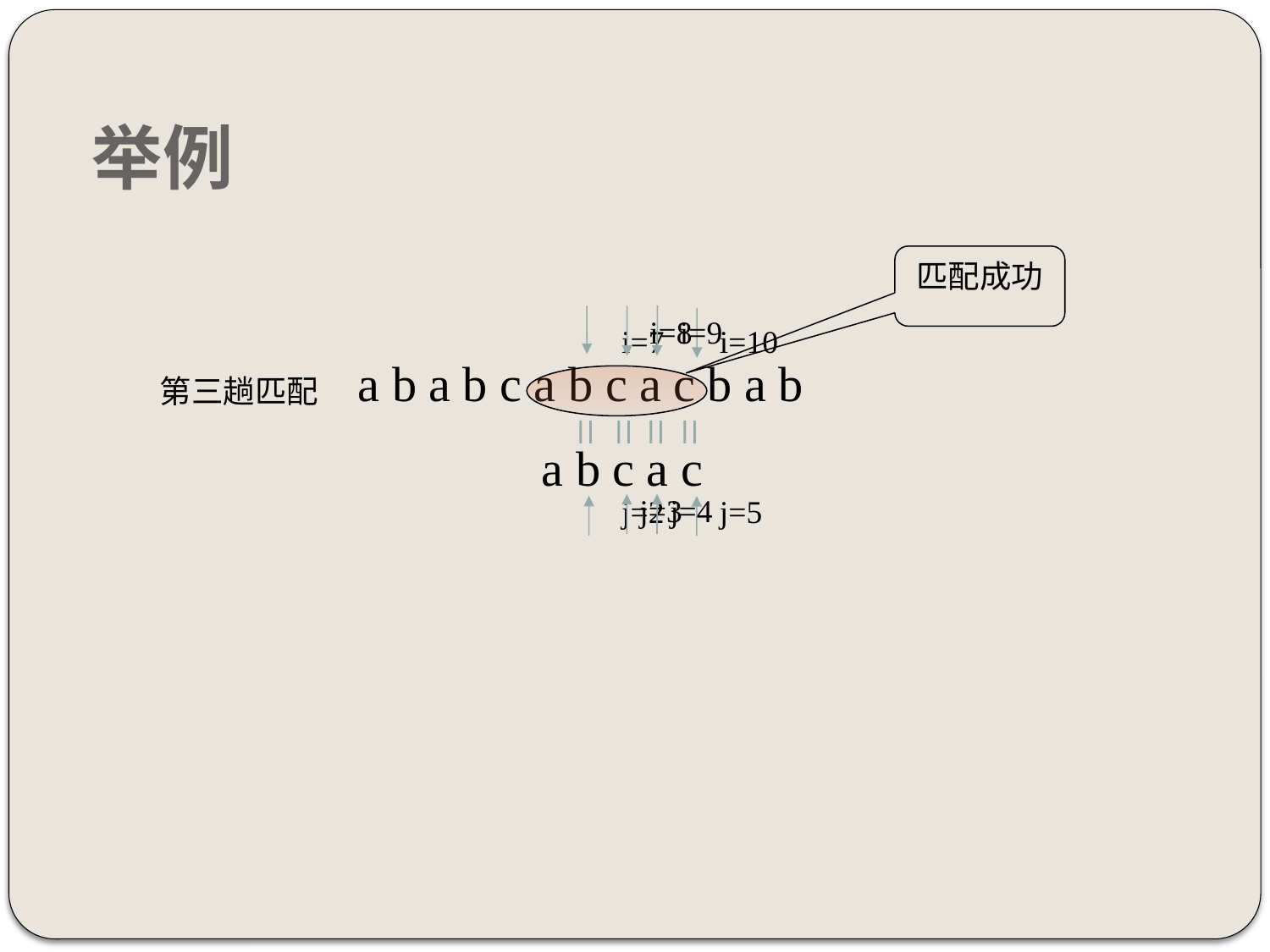

# 举例
匹配成功

i=8
i=9

i=7
i=10
a b a b c a b c a c b a b
第三趟匹配

=
=
=
=
a b c a c
j=3
j=4
j=5
j=2